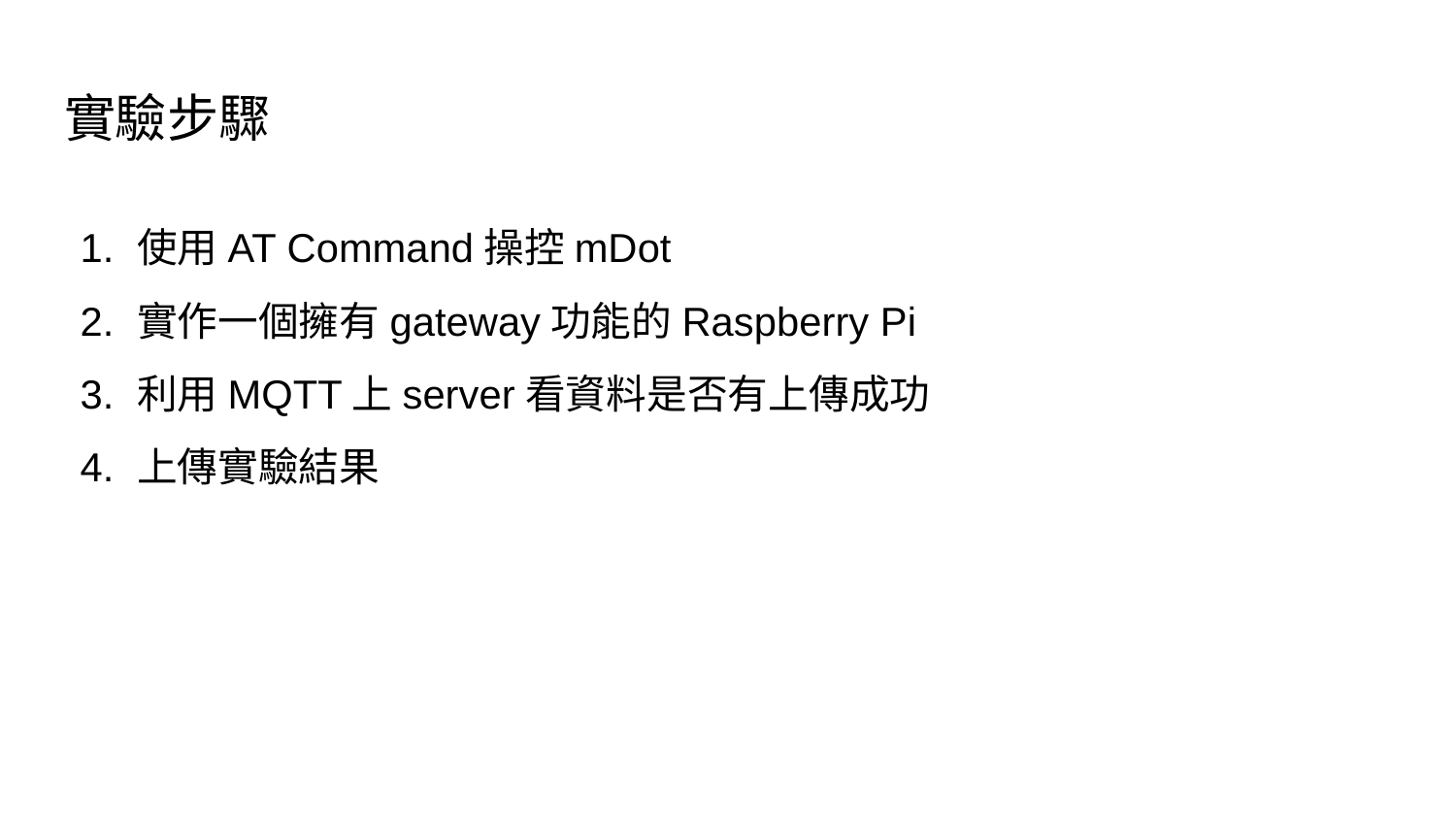

# 實驗步驟
使用AT Command操控mDot
實作一個擁有gateway功能的Raspberry Pi
利用MQTT上server看資料是否有上傳成功
上傳實驗結果